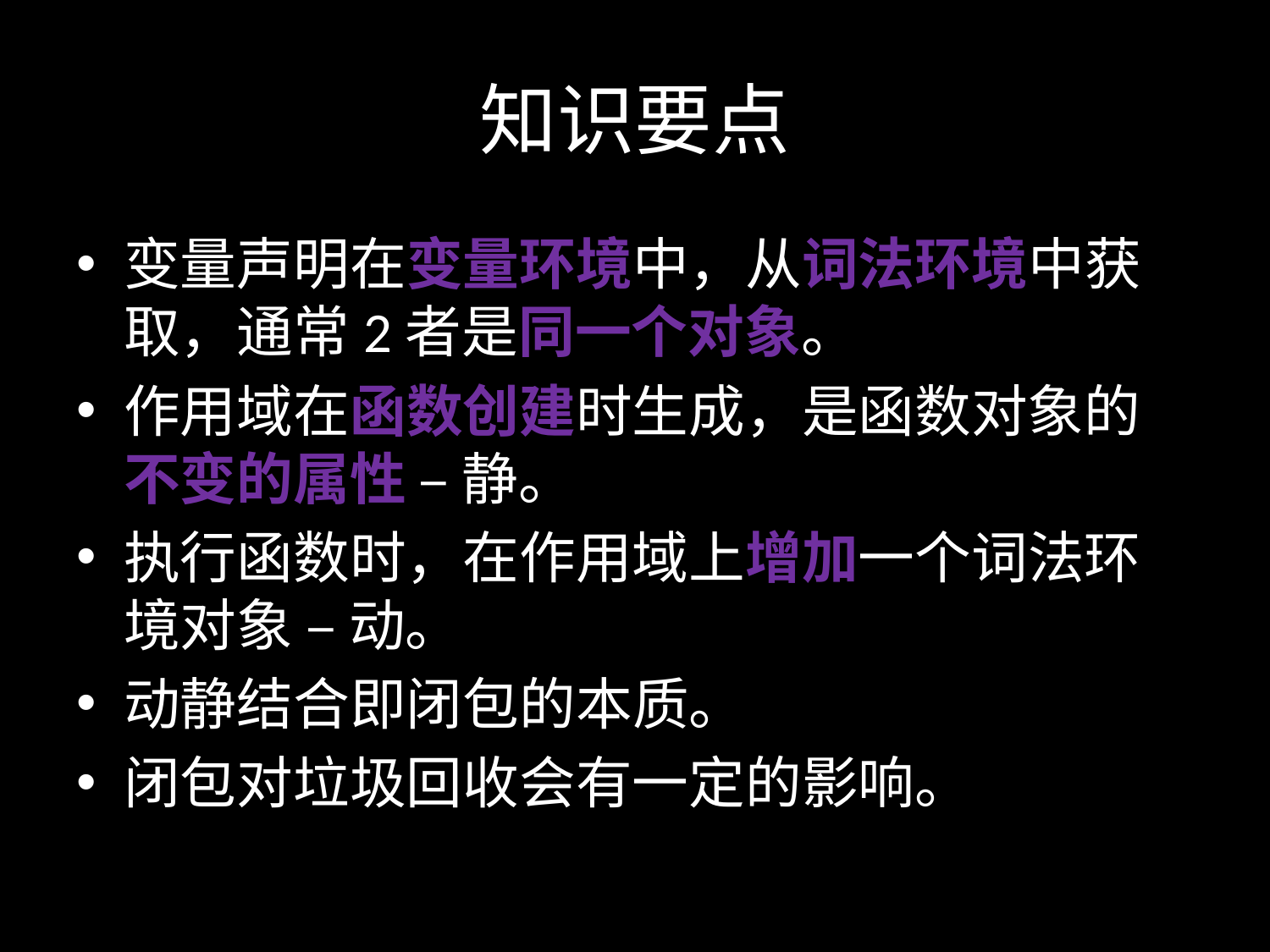

# 知识要点
变量声明在变量环境中，从词法环境中获取，通常2者是同一个对象。
作用域在函数创建时生成，是函数对象的不变的属性 – 静。
执行函数时，在作用域上增加一个词法环境对象 – 动。
动静结合即闭包的本质。
闭包对垃圾回收会有一定的影响。